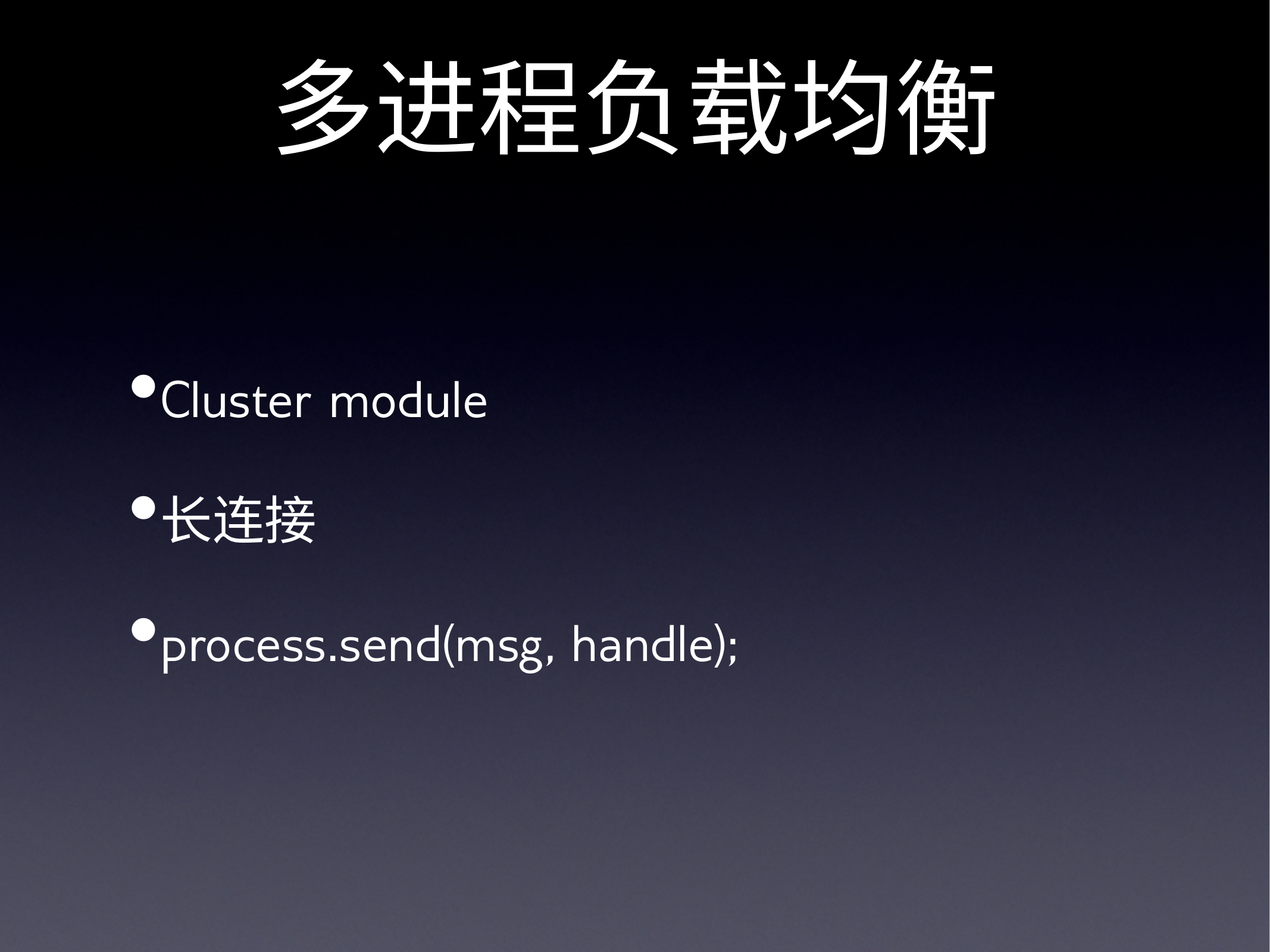

# 多进程负载均衡
Cluster module
长连接
process.send(msg, handle);